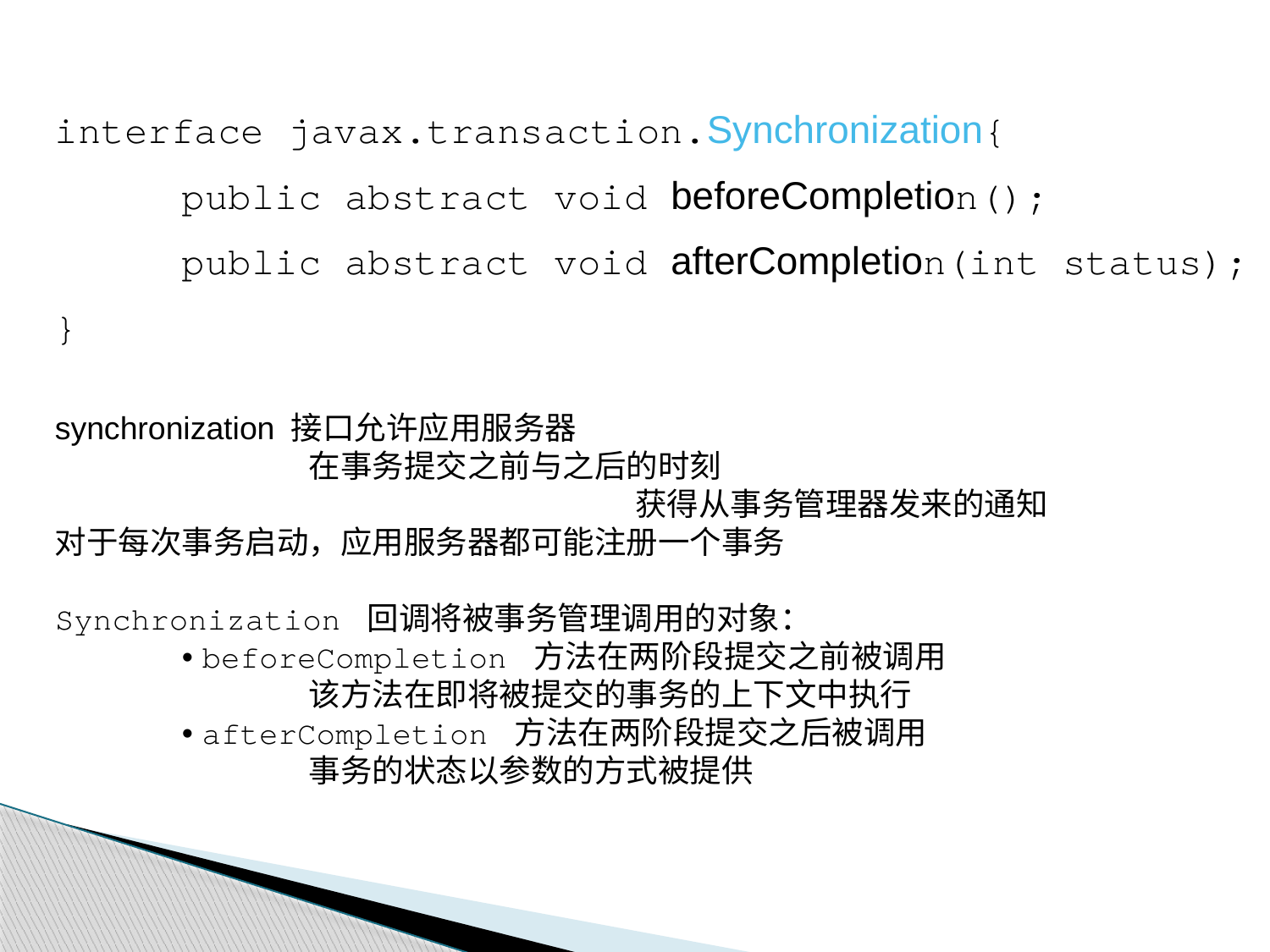

interface javax.transaction.Synchronization{
	public abstract void beforeCompletion();
	public abstract void afterCompletion(int status);
}
synchronization 接口允许应用服务器
		在事务提交之前与之后的时刻
				         获得从事务管理器发来的通知
对于每次事务启动，应用服务器都可能注册一个事务

Synchronization 回调将被事务管理调用的对象：
• beforeCompletion 方法在两阶段提交之前被调用
	该方法在即将被提交的事务的上下文中执行
• afterCompletion 方法在两阶段提交之后被调用
	事务的状态以参数的方式被提供